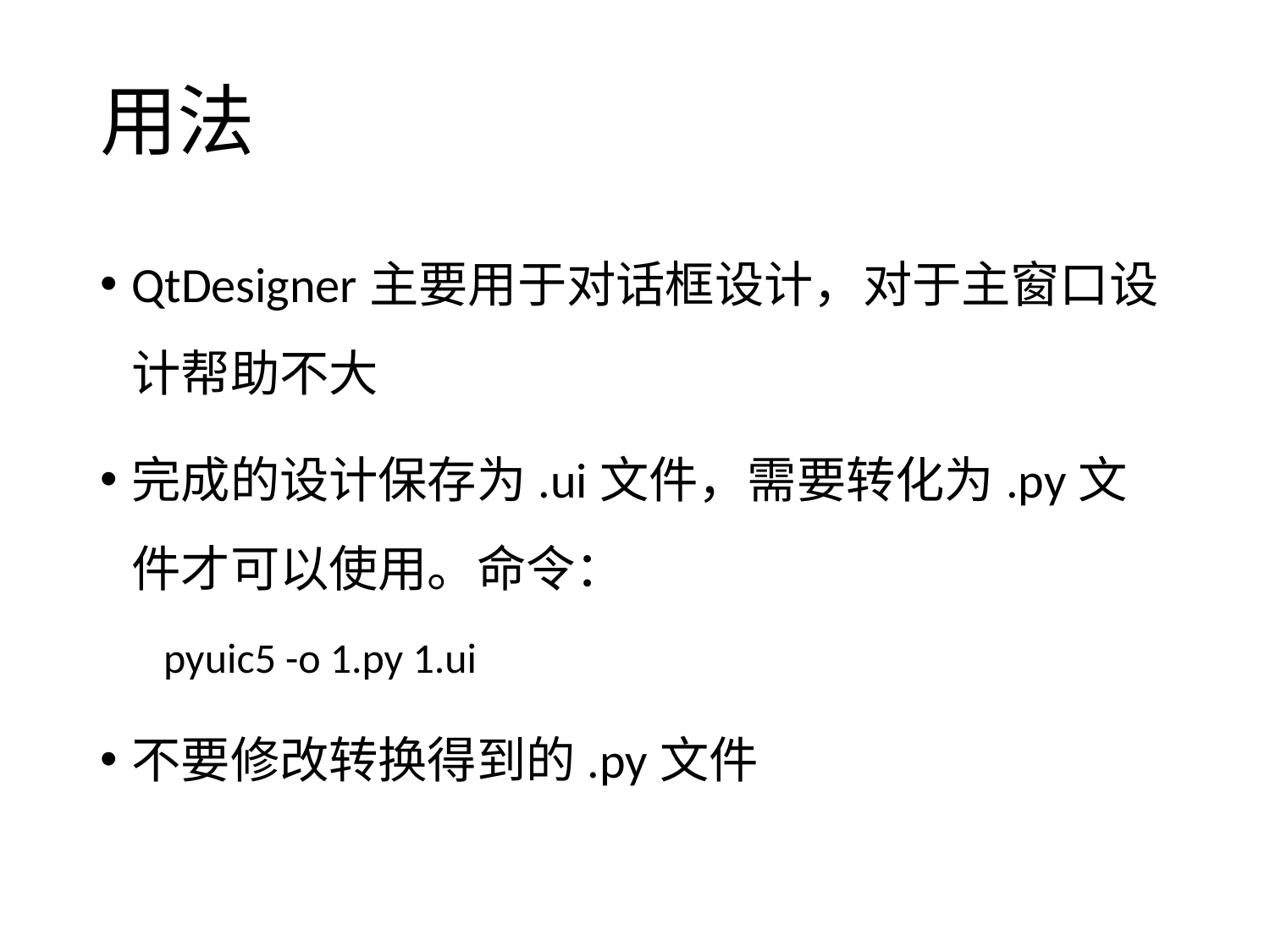

# 用法
QtDesigner主要用于对话框设计，对于主窗口设计帮助不大
完成的设计保存为.ui文件，需要转化为.py文件才可以使用。命令：
pyuic5 -o 1.py 1.ui
不要修改转换得到的.py文件